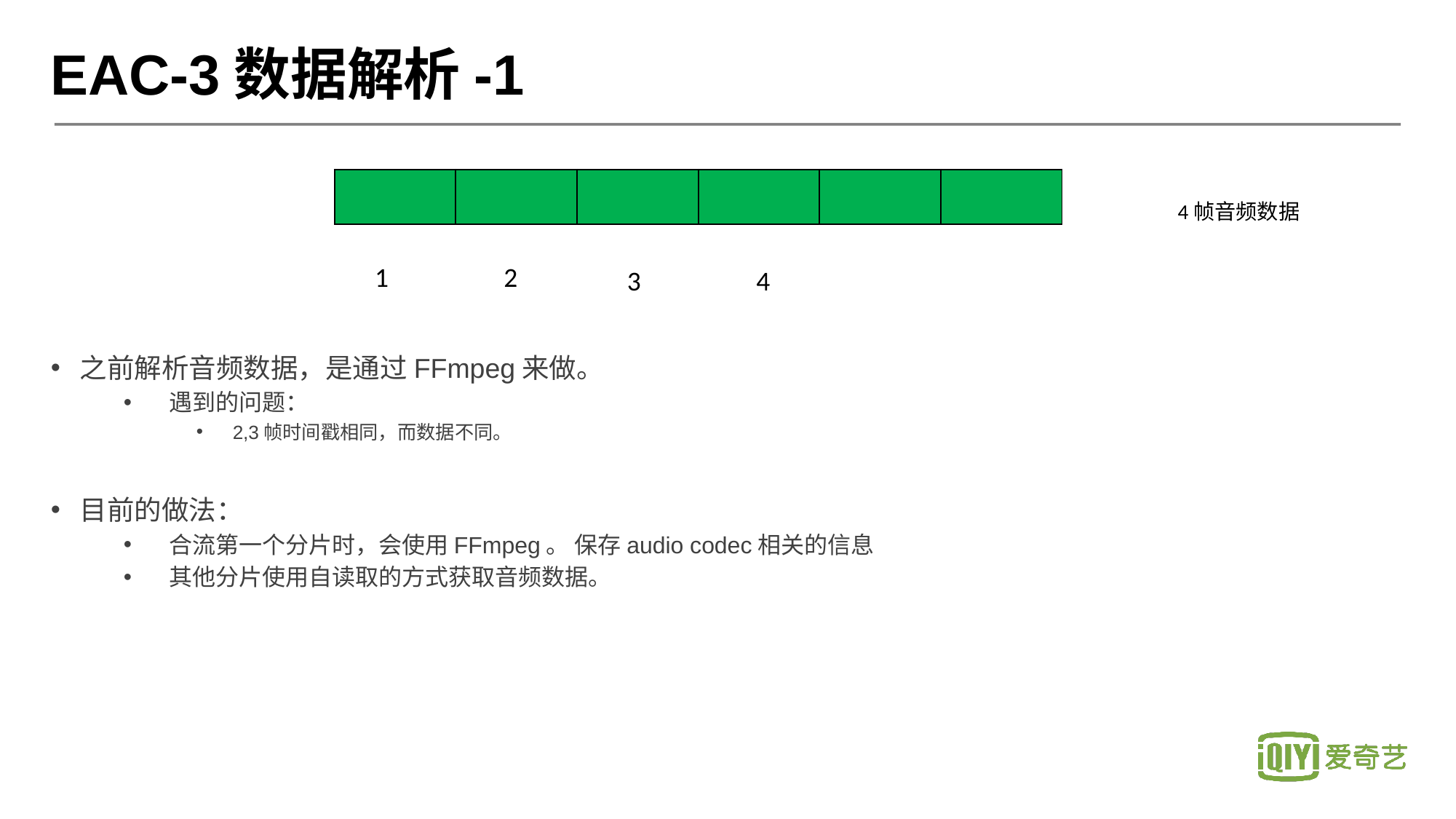

# EAC-3数据解析-1

之前解析音频数据，是通过FFmpeg来做。
遇到的问题：
2,3帧时间戳相同，而数据不同。

目前的做法：
合流第一个分片时，会使用FFmpeg。 保存audio codec相关的信息
其他分片使用自读取的方式获取音频数据。
|  |  |  |  |  |  |
| --- | --- | --- | --- | --- | --- |
4帧音频数据
1
2
4
3